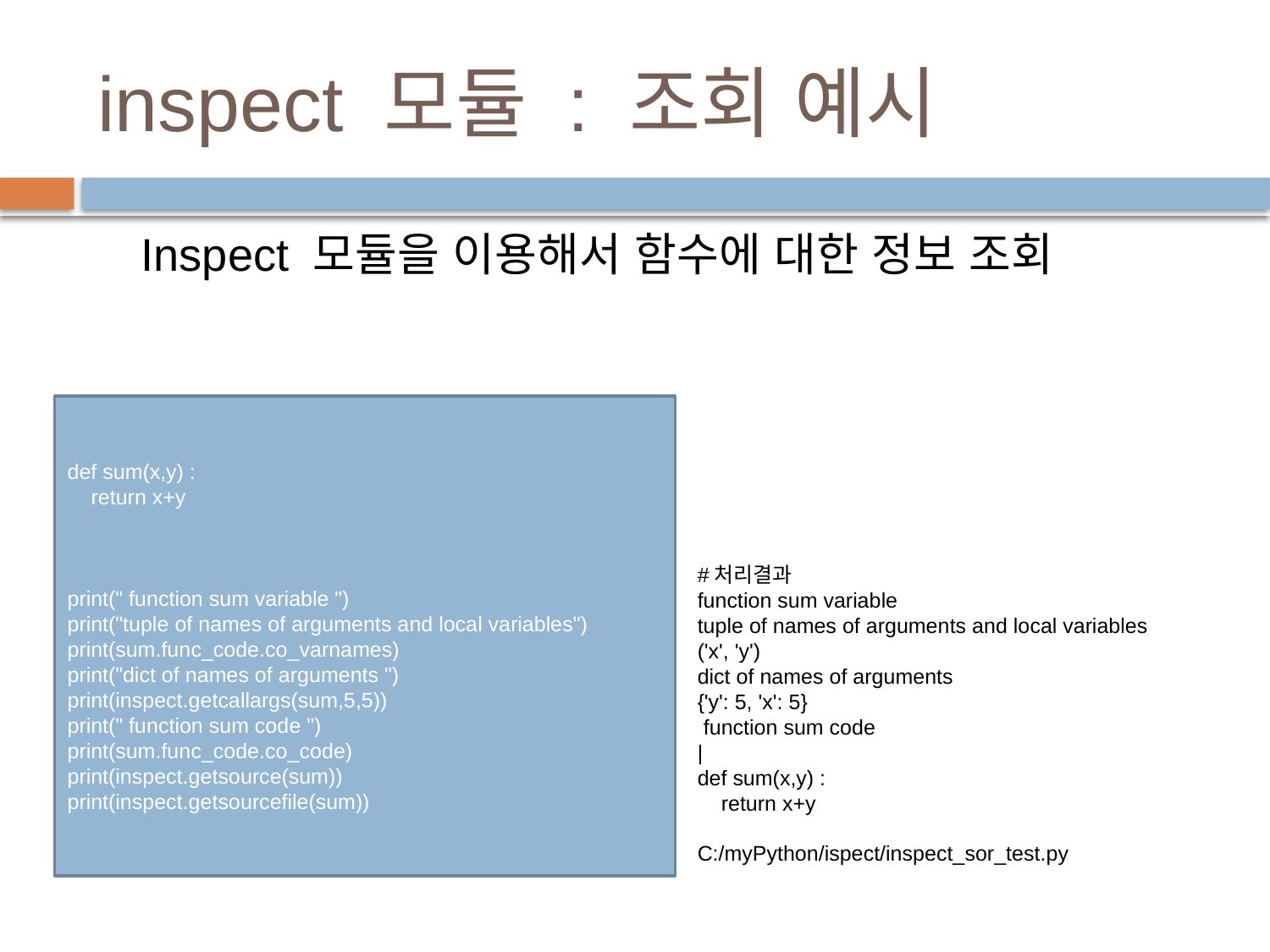

# inspect 모듈 : 조회 예시
Inspect 모듈을 이용해서 함수에 대한 정보 조회
def sum(x,y) :
    return x+y

print(" function sum variable ")
print("tuple of names of arguments and local variables")
print(sum.func_code.co_varnames)
print("dict of names of arguments ")
print(inspect.getcallargs(sum,5,5))
print(" function sum code ")
print(sum.func_code.co_code)
print(inspect.getsource(sum))
print(inspect.getsourcefile(sum))
#처리결과
function sum variable
tuple of names of arguments and local variables
('x', 'y')
dict of names of arguments
{'y': 5, 'x': 5}
 function sum code
|
def sum(x,y) :
    return x+y

C:/myPython/ispect/inspect_sor_test.py